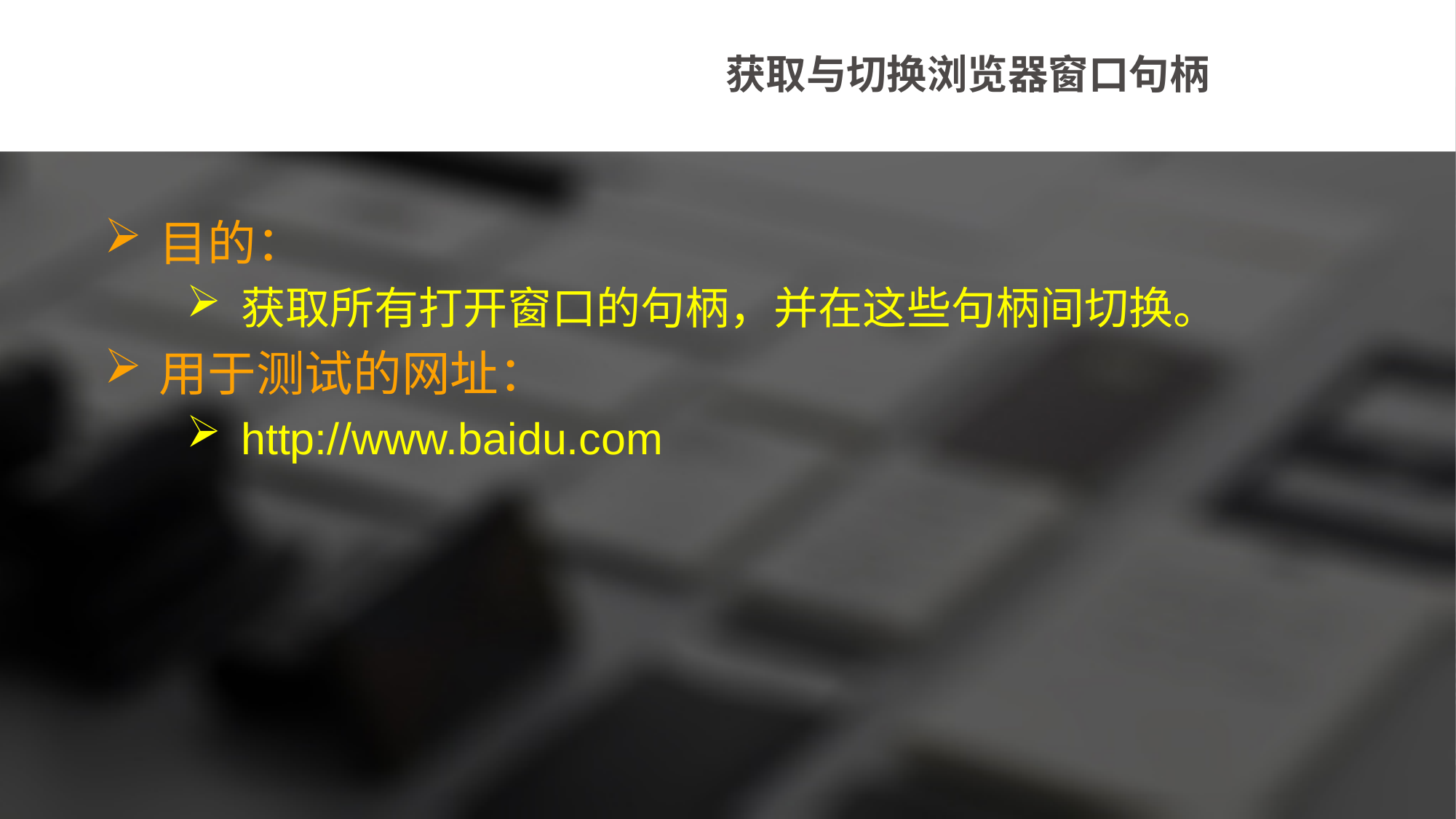

获取与切换浏览器窗口句柄
目的：
获取所有打开窗口的句柄，并在这些句柄间切换。
用于测试的网址：
http://www.baidu.com